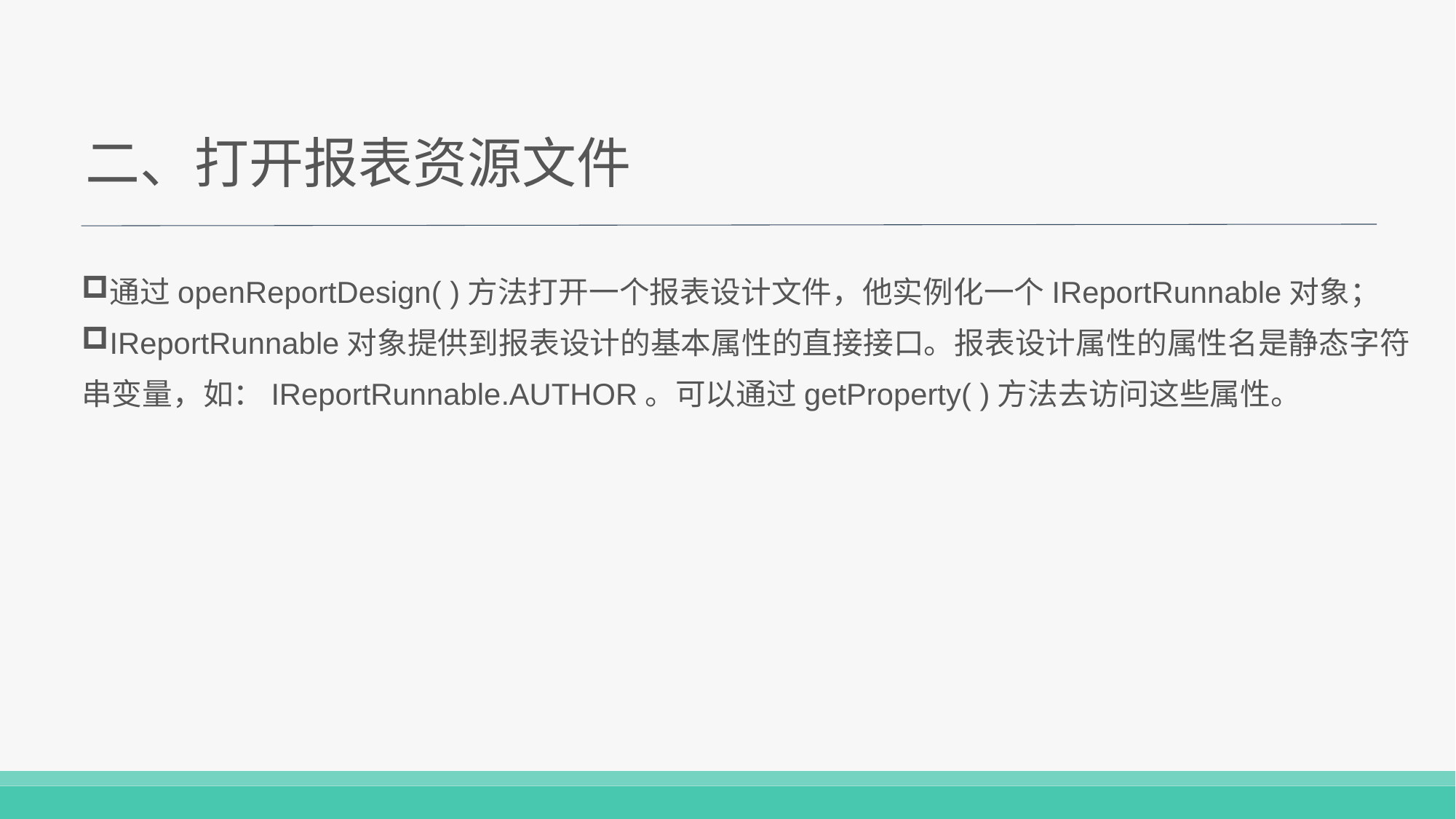

二、打开报表资源文件
通过openReportDesign( )方法打开一个报表设计文件，他实例化一个IReportRunnable对象；
IReportRunnable对象提供到报表设计的基本属性的直接接口。报表设计属性的属性名是静态字符串变量，如：IReportRunnable.AUTHOR。可以通过getProperty( )方法去访问这些属性。